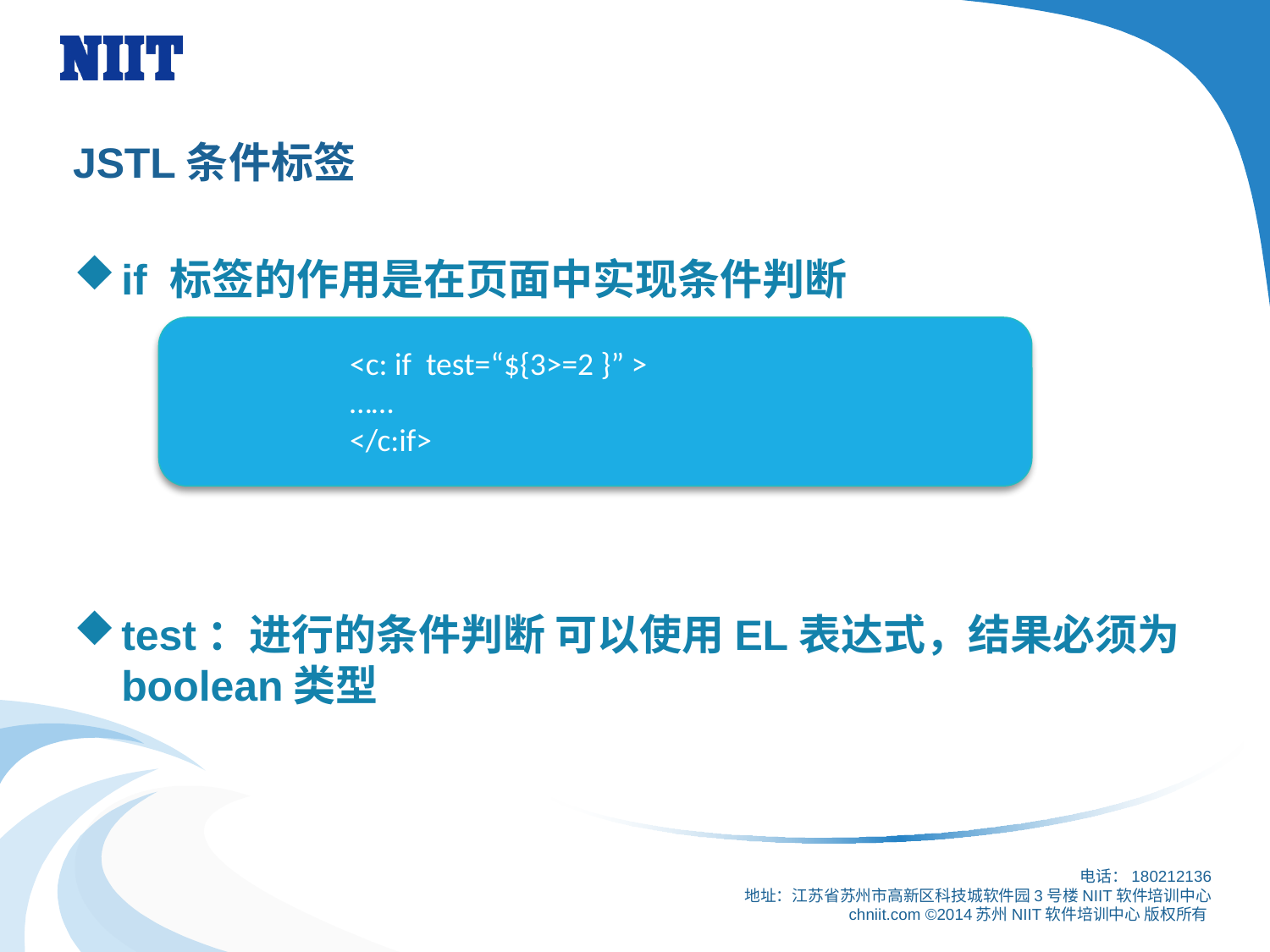

# JSTL条件标签
if 标签的作用是在页面中实现条件判断

test：进行的条件判断 可以使用EL表达式，结果必须为boolean类型

<c: if  test=“${3>=2 }” >
……
</c:if>